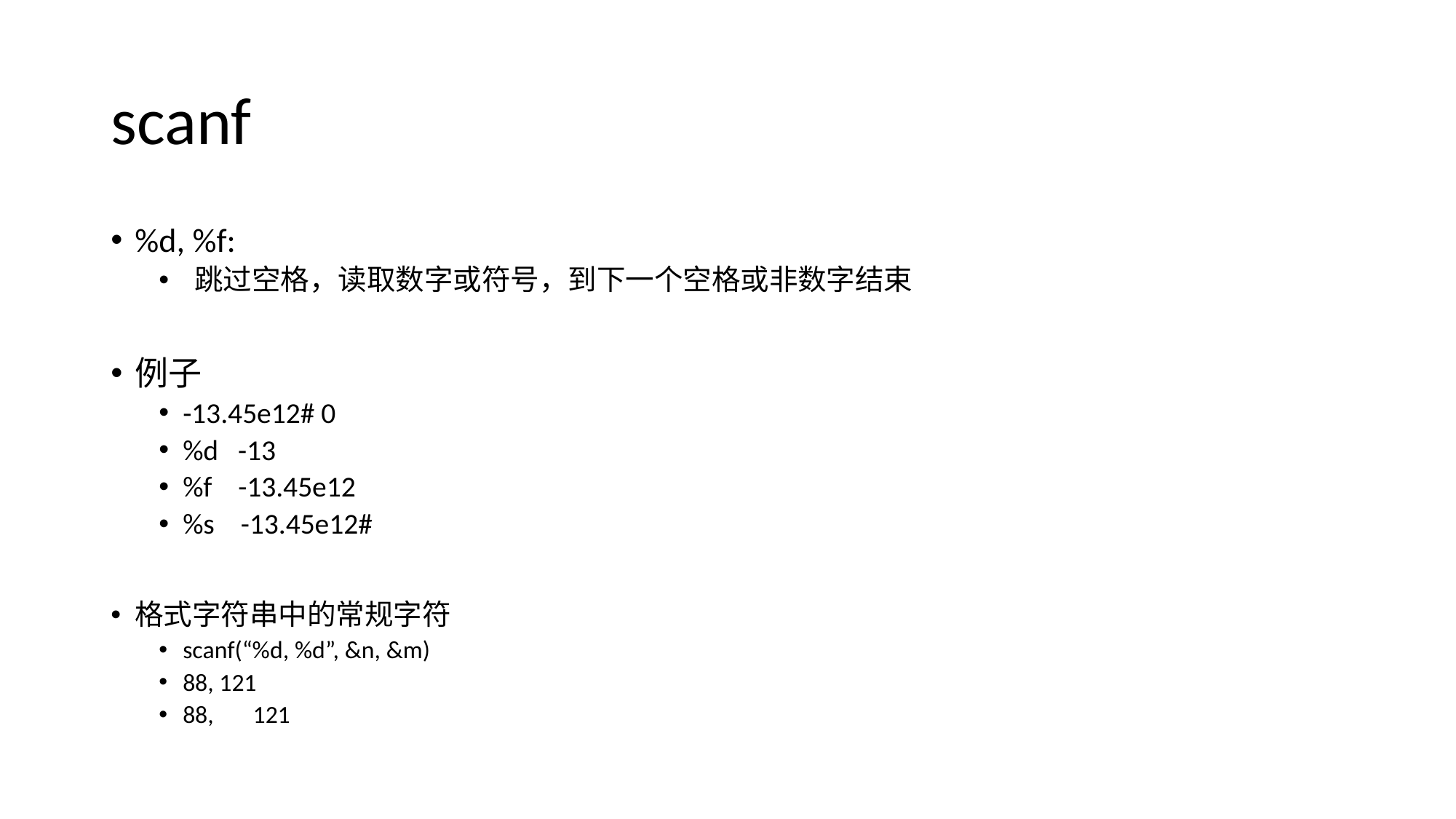

# scanf
%d, %f:
 跳过空格，读取数字或符号，到下一个空格或非数字结束

例子
-13.45e12# 0
%d   -13
%f    -13.45e12
%s    -13.45e12#

格式字符串中的常规字符
scanf(“%d, %d”, &n, &m)
88, 121
88,       121